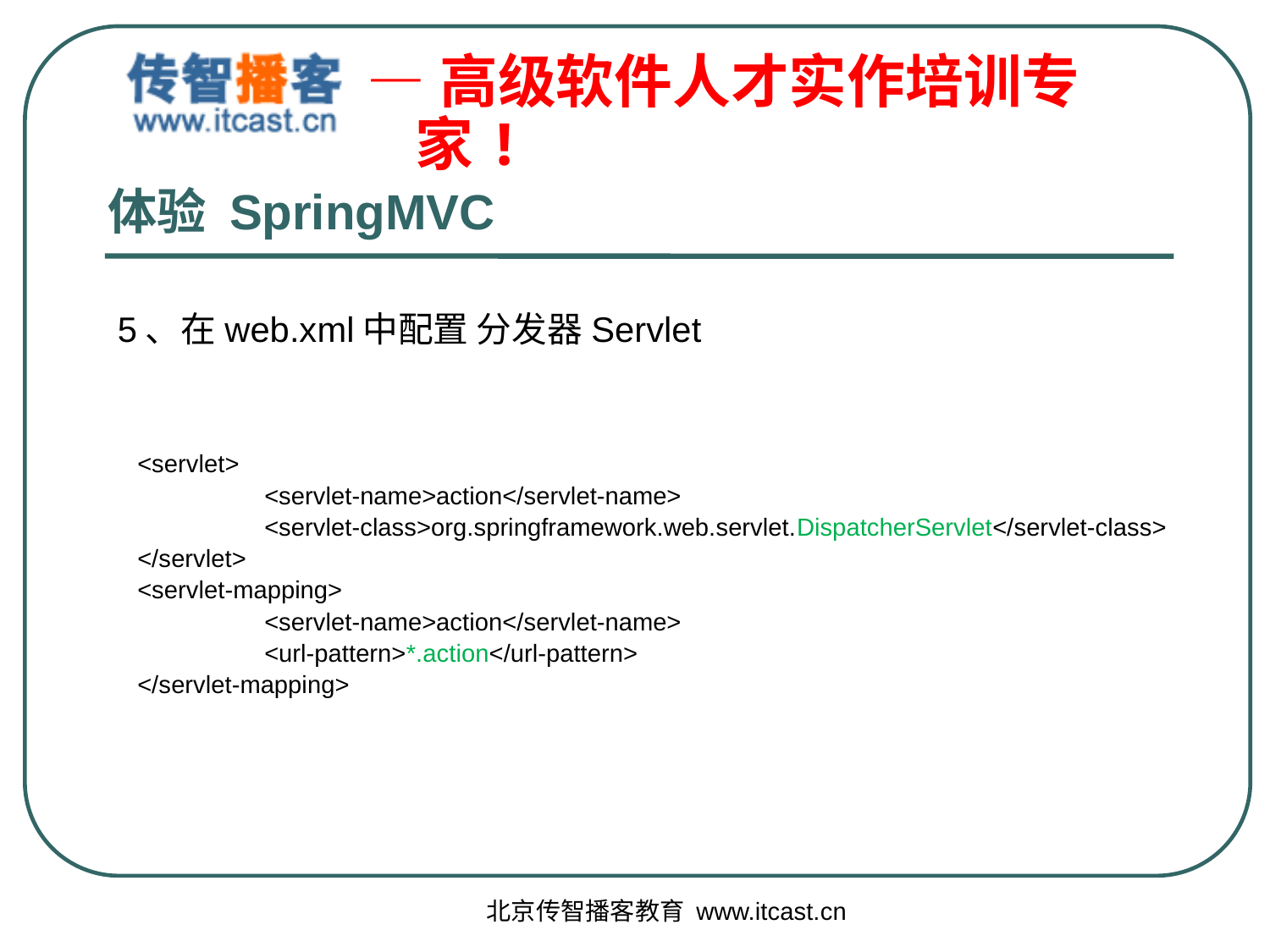

# 体验 SpringMVC
5、在web.xml中配置 分发器Servlet

<servlet>
	<servlet-name>action</servlet-name>
	<servlet-class>org.springframework.web.servlet.DispatcherServlet</servlet-class>
</servlet>
<servlet-mapping>
	<servlet-name>action</servlet-name>
	<url-pattern>*.action</url-pattern>
</servlet-mapping>
北京传智播客教育 www.itcast.cn